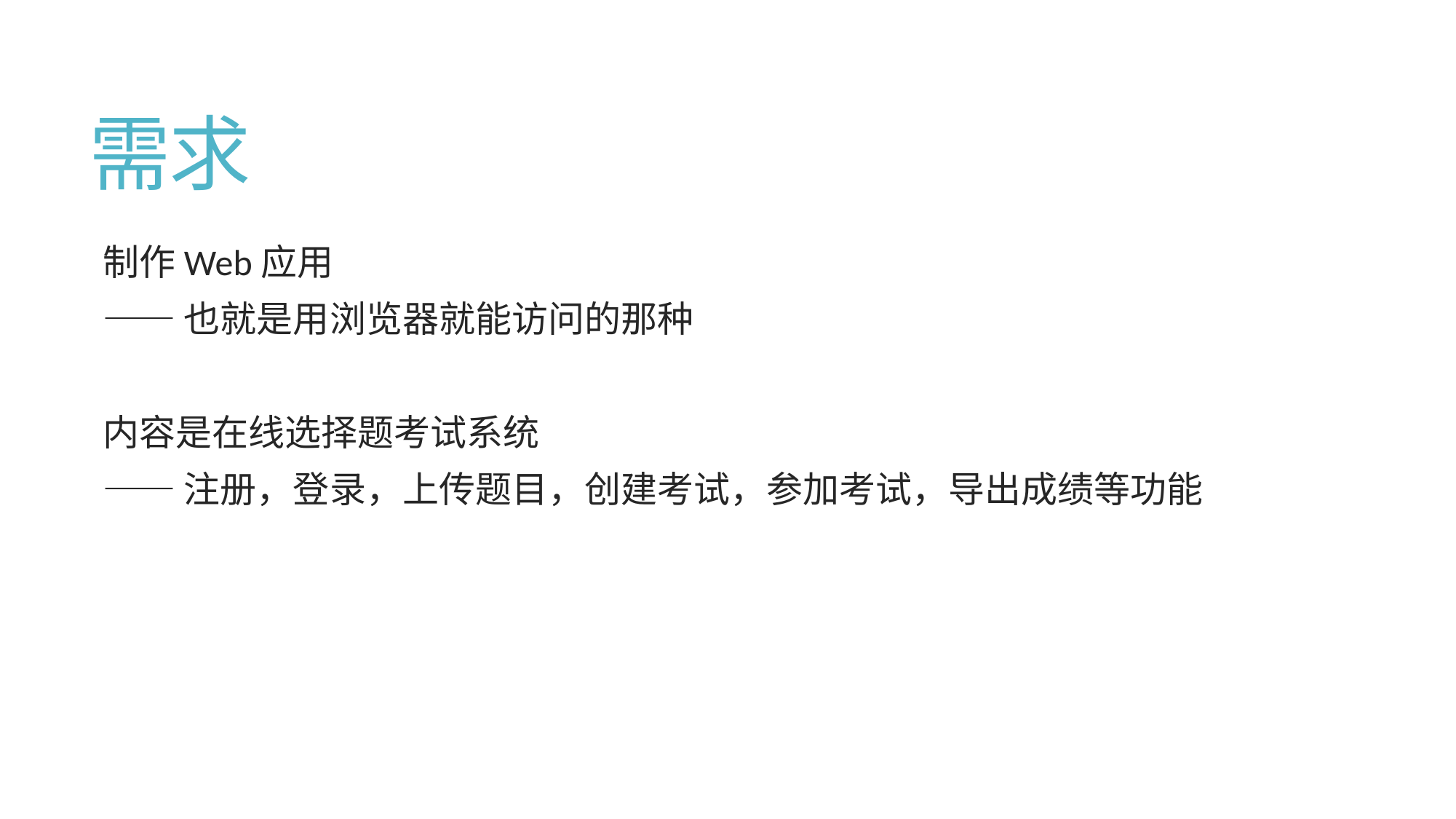

# 需求
制作Web应用
——也就是用浏览器就能访问的那种

内容是在线选择题考试系统
——注册，登录，上传题目，创建考试，参加考试，导出成绩等功能